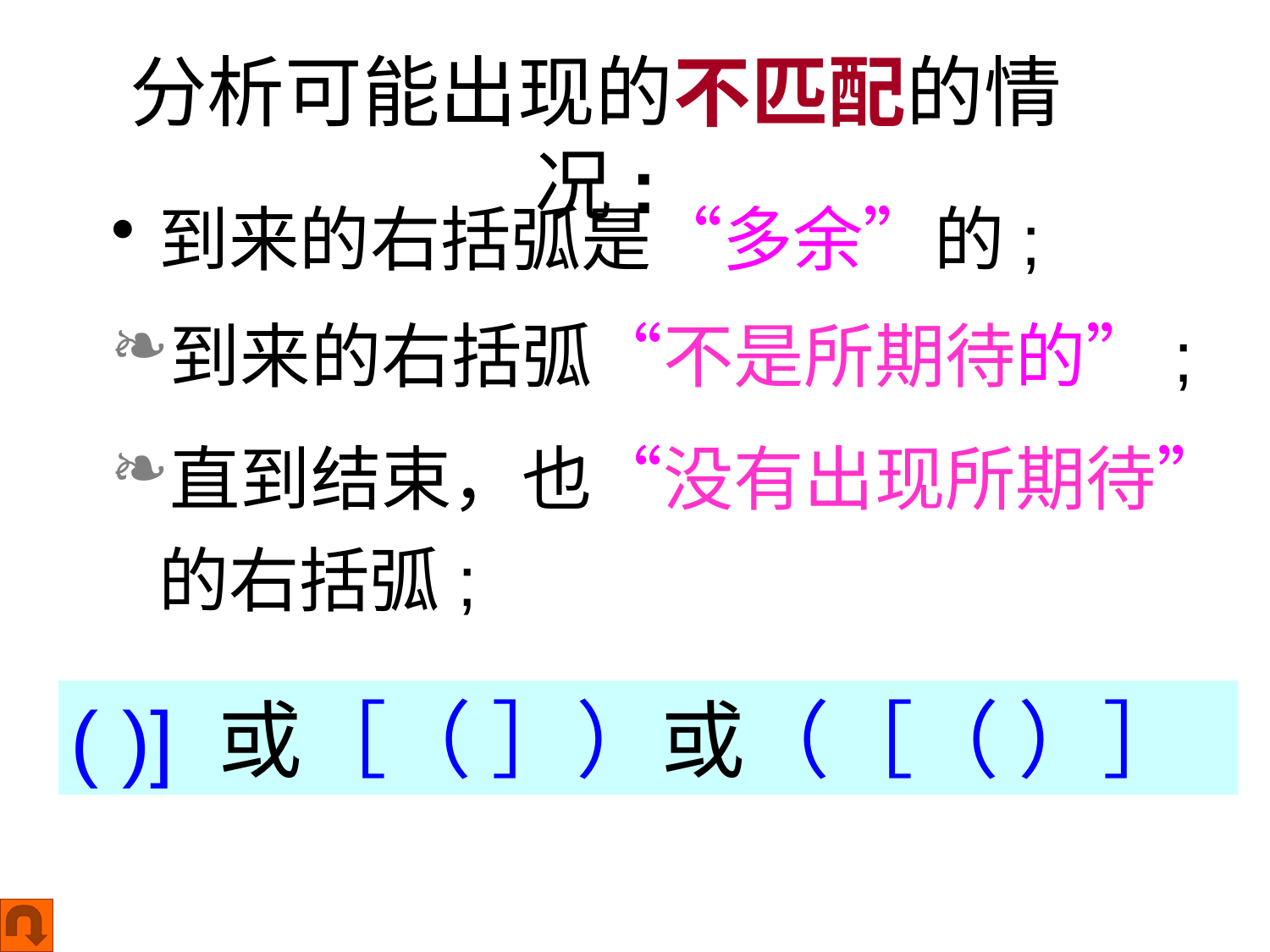

分析可能出现的不匹配的情况:
到来的右括弧是“多余”的;
到来的右括弧“不是所期待的”;
直到结束，也“没有出现所期待”的右括弧;
( )] 或［（ ］）或（［（ ）］